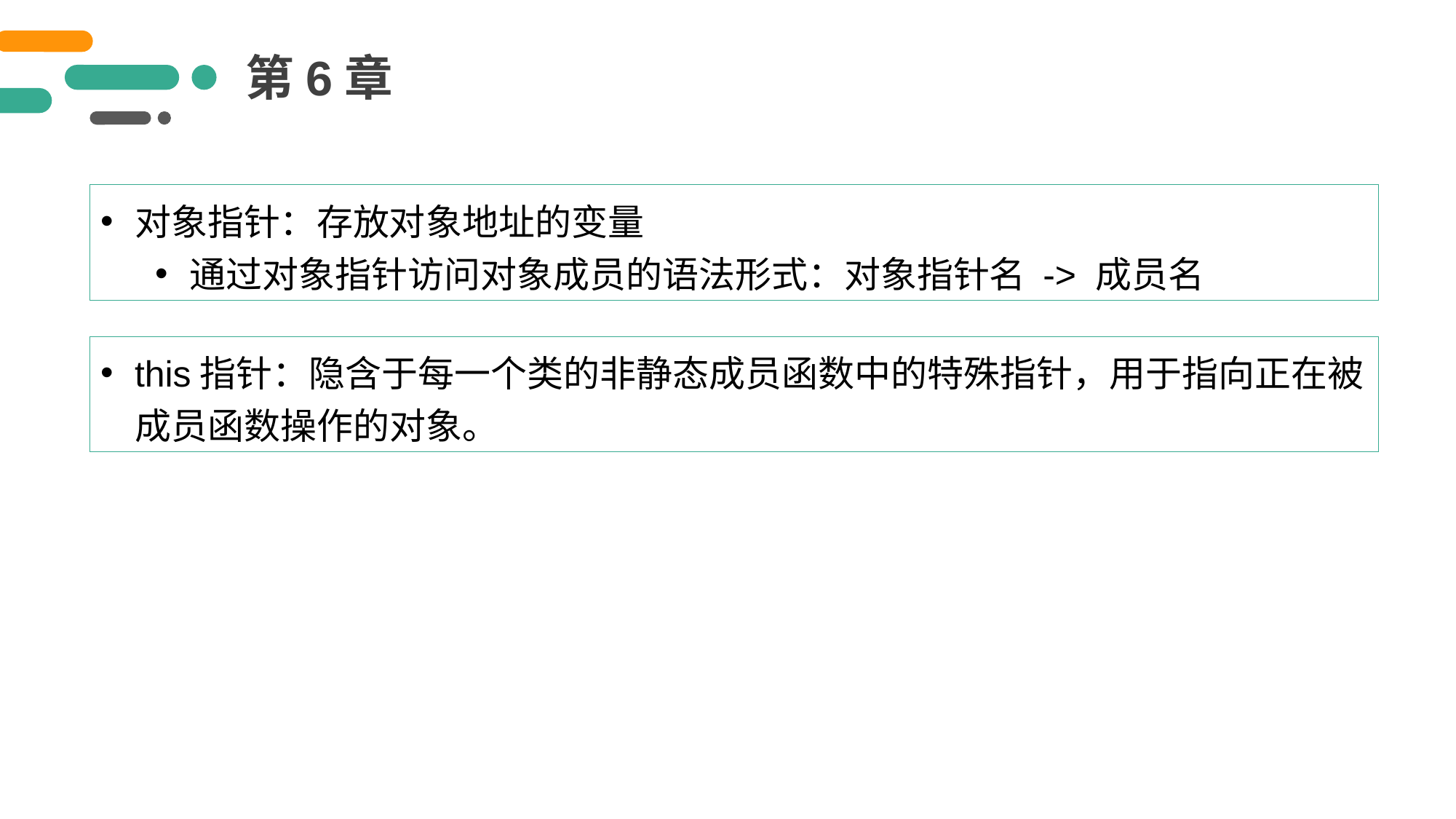

第6章
对象指针：存放对象地址的变量
通过对象指针访问对象成员的语法形式：对象指针名 -> 成员名
this指针：隐含于每一个类的非静态成员函数中的特殊指针，用于指向正在被成员函数操作的对象。